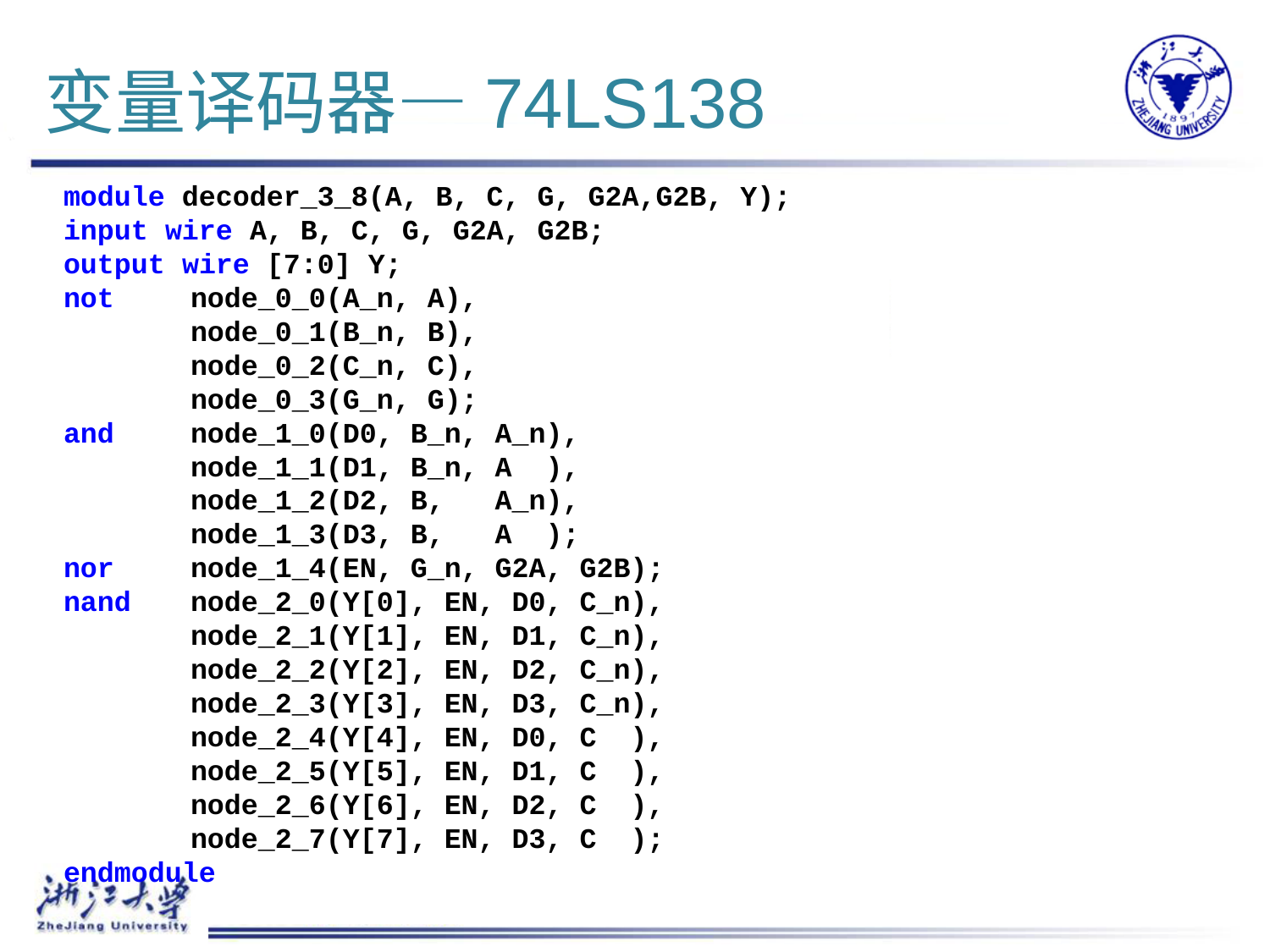

# 变量译码器—74LS138
module decoder_3_8(A, B, C, G, G2A,G2B, Y);
input wire A, B, C, G, G2A, G2B;
output wire [7:0] Y;
not 	node_0_0(A_n, A),
	node_0_1(B_n, B),
	node_0_2(C_n, C),
	node_0_3(G_n, G);
and	node_1_0(D0, B_n, A_n),
	node_1_1(D1, B_n, A  ),
	node_1_2(D2, B,   A_n),
	node_1_3(D3, B,   A  );
nor	node_1_4(EN, G_n, G2A, G2B);
nand	node_2_0(Y[0], EN, D0, C_n),
	node_2_1(Y[1], EN, D1, C_n),
	node_2_2(Y[2], EN, D2, C_n),
	node_2_3(Y[3], EN, D3, C_n),
	node_2_4(Y[4], EN, D0, C  ),
	node_2_5(Y[5], EN, D1, C  ),
	node_2_6(Y[6], EN, D2, C  ),
	node_2_7(Y[7], EN, D3, C  );
endmodule